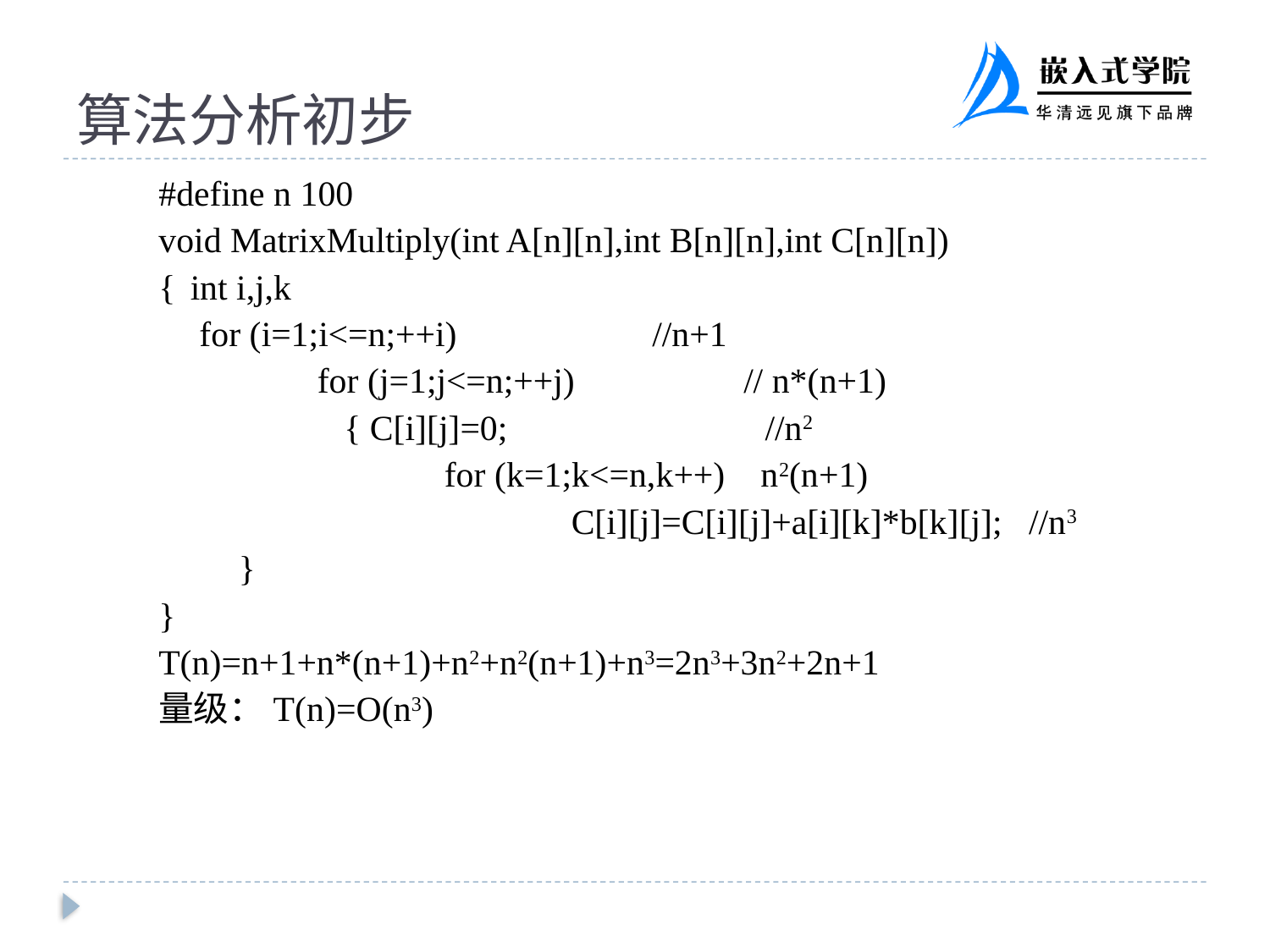

# 算法分析初步
#define n 100
void MatrixMultiply(int A[n][n],int B[n][n],int C[n][n])
{	int i,j,k
	 for (i=1;i<=n;++i)                      //n+1
		for (j=1;j<=n;++j)                   // n*(n+1)
		   { C[i][j]=0;                             //n2
			for (k=1;k<=n,k++)    n2(n+1)
				C[i][j]=C[i][j]+a[i][k]*b[k][j];   //n3
         }
}
T(n)=n+1+n*(n+1)+n2+n2(n+1)+n3=2n3+3n2+2n+1
量级：T(n)=O(n3)

39